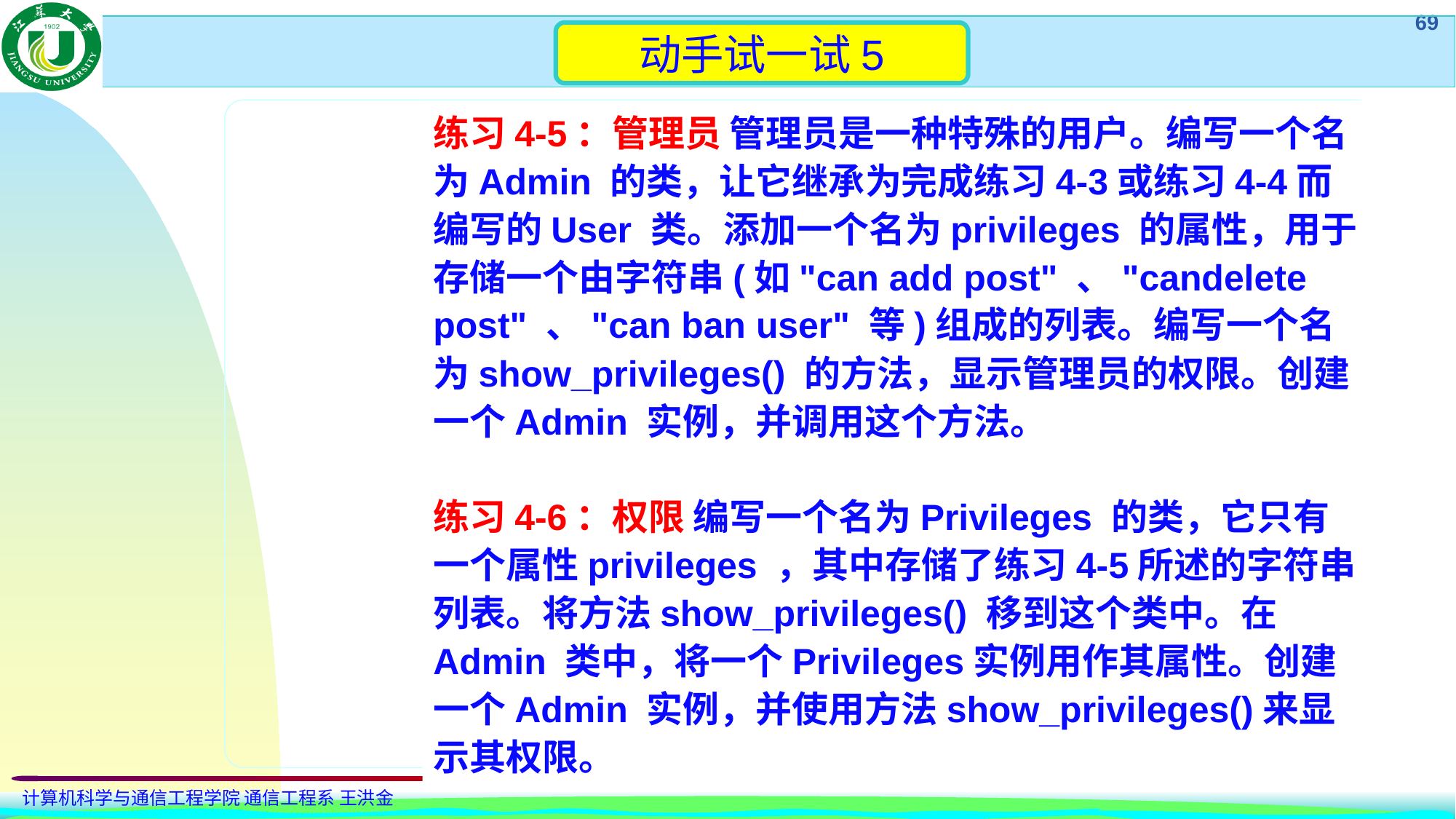

动手试一试5
练习4-5：管理员 管理员是一种特殊的用户。编写一个名为Admin 的类，让它继承为完成练习4-3或练习4-4而编写的User 类。添加一个名为privileges 的属性，用于存储一个由字符串(如"can add post" 、"candelete post" 、"can ban user" 等)组成的列表。编写一个名为show_privileges() 的方法，显示管理员的权限。创建一个Admin 实例，并调用这个方法。

练习4-6：权限 编写一个名为Privileges 的类，它只有一个属性privileges ，其中存储了练习4-5所述的字符串列表。将方法show_privileges() 移到这个类中。在Admin 类中，将一个Privileges实例用作其属性。创建一个Admin 实例，并使用方法show_privileges()来显示其权限。